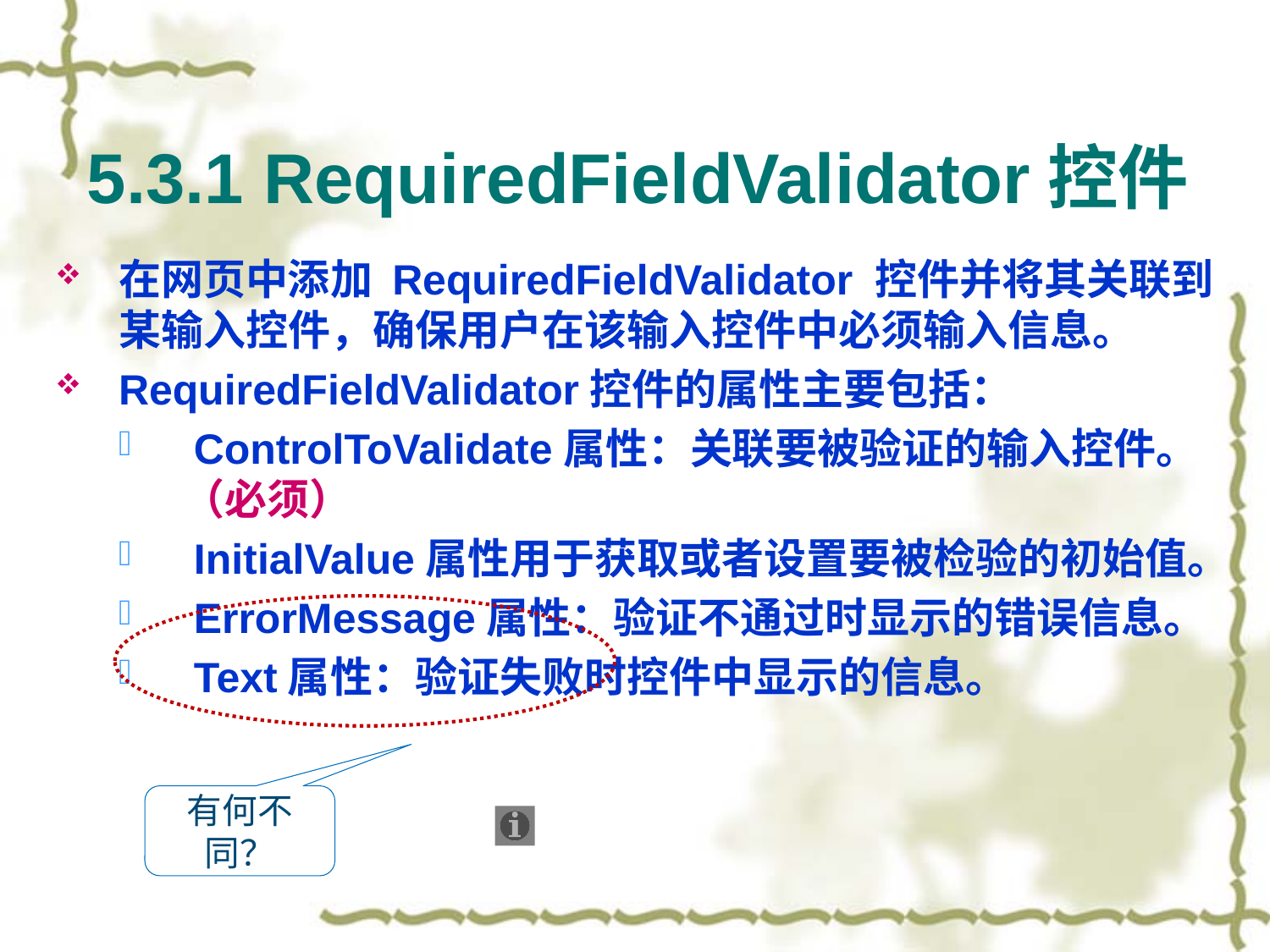

# 5.3.1 RequiredFieldValidator控件
在网页中添加 RequiredFieldValidator 控件并将其关联到某输入控件，确保用户在该输入控件中必须输入信息。
RequiredFieldValidator控件的属性主要包括：
 ControlToValidate属性：关联要被验证的输入控件。（必须）
 InitialValue属性用于获取或者设置要被检验的初始值。
 ErrorMessage属性：验证不通过时显示的错误信息。
 Text属性：验证失败时控件中显示的信息。

有何不同？